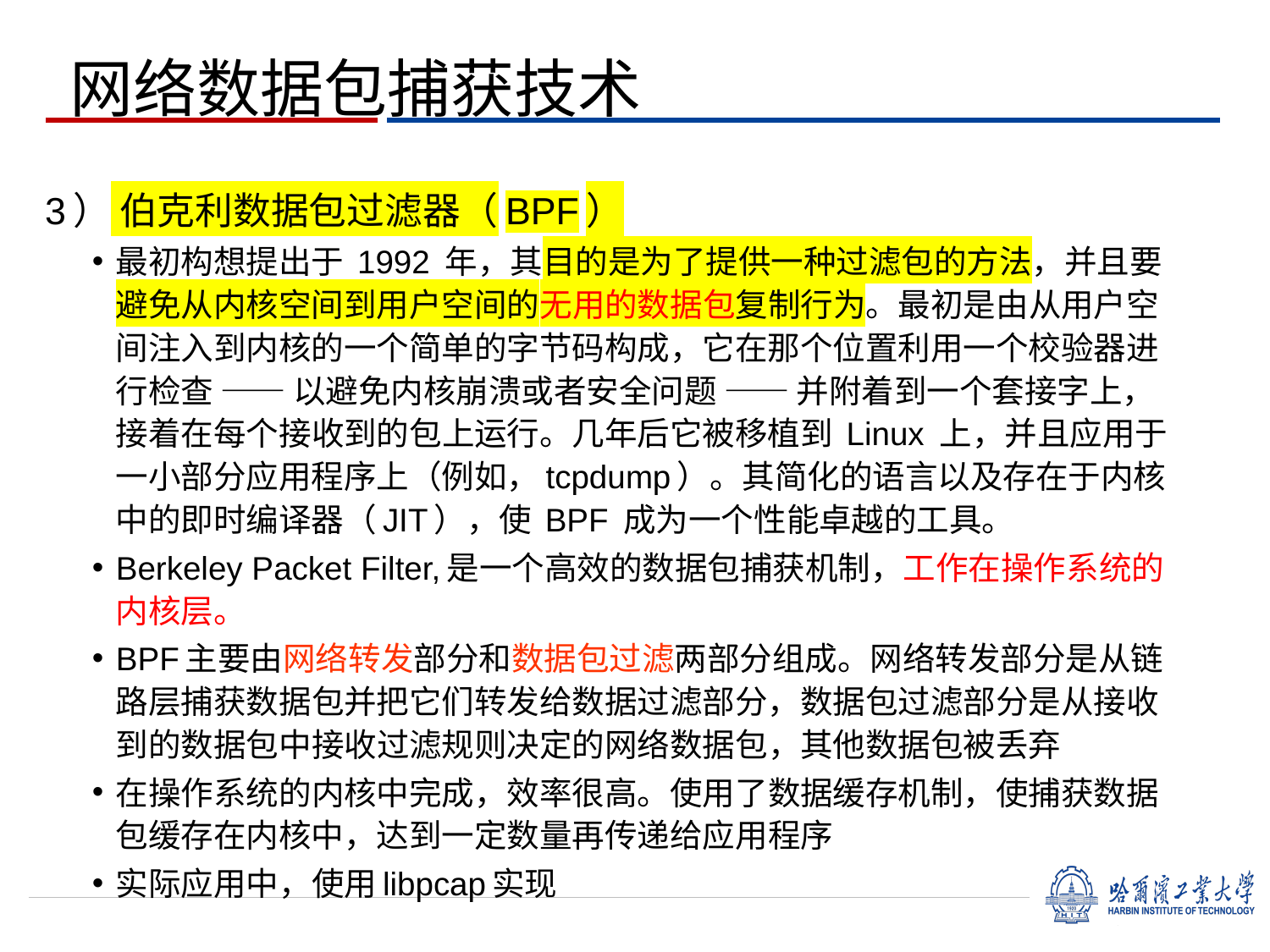

# 网络数据包捕获技术
3） 伯克利数据包过滤器（BPF）
最初构想提出于 1992 年，其目的是为了提供一种过滤包的方法，并且要避免从内核空间到用户空间的无用的数据包复制行为。最初是由从用户空间注入到内核的一个简单的字节码构成，它在那个位置利用一个校验器进行检查 —— 以避免内核崩溃或者安全问题 —— 并附着到一个套接字上，接着在每个接收到的包上运行。几年后它被移植到 Linux 上，并且应用于一小部分应用程序上（例如，tcpdump）。其简化的语言以及存在于内核中的即时编译器（JIT），使 BPF 成为一个性能卓越的工具。
Berkeley Packet Filter,是一个高效的数据包捕获机制，工作在操作系统的内核层。
BPF主要由网络转发部分和数据包过滤两部分组成。网络转发部分是从链路层捕获数据包并把它们转发给数据过滤部分，数据包过滤部分是从接收到的数据包中接收过滤规则决定的网络数据包，其他数据包被丢弃
在操作系统的内核中完成，效率很高。使用了数据缓存机制，使捕获数据包缓存在内核中，达到一定数量再传递给应用程序
实际应用中，使用libpcap实现
22